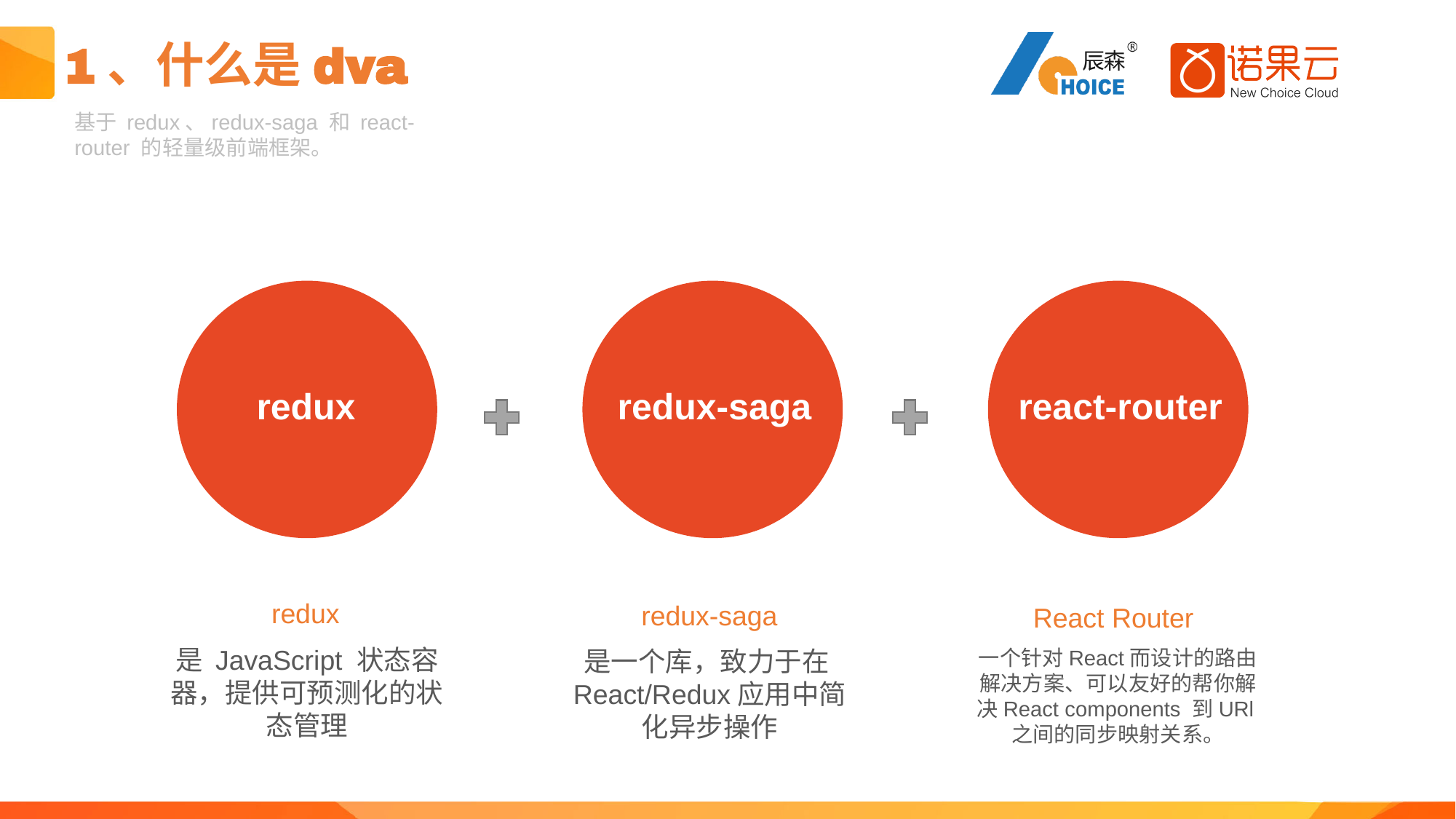

# 1、什么是dva
基于 redux、redux-saga 和 react-router 的轻量级前端框架。

redux
redux-saga
react-router

redux
redux-saga
React Router
是 JavaScript 状态容器，提供可预测化的状态管理
是一个库，致力于在React/Redux应用中简化异步操作
一个针对React而设计的路由解决方案、可以友好的帮你解决React components 到URl之间的同步映射关系。